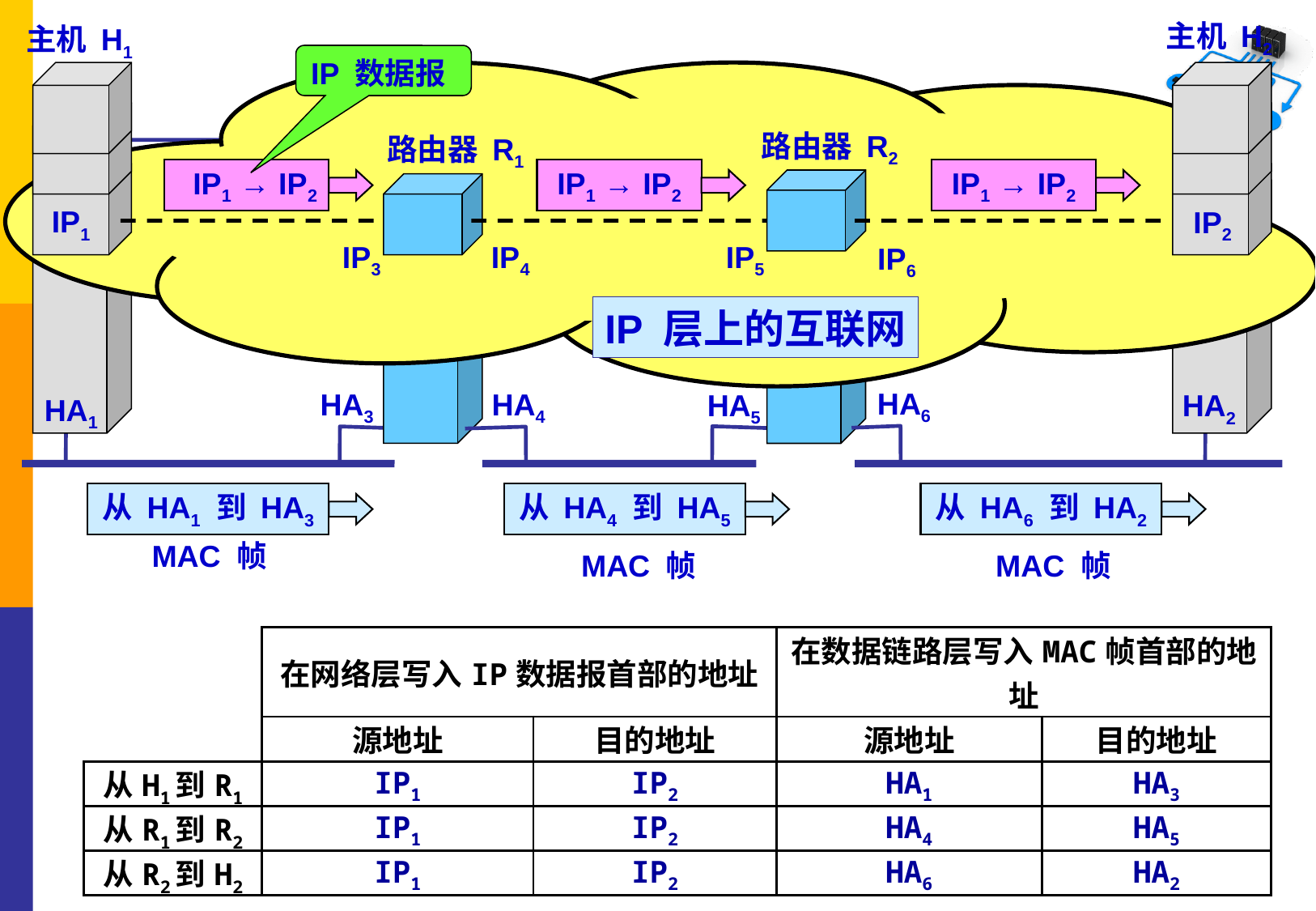

主机 H2
主机 H1

路由器 R2
路由器 R1

IP1
IP2

IP3
IP4
IP5
IP6
IP 层上的互联网
HA6
HA3
HA4
HA5
HA2
HA1

从 HA1 到 HA3

从 HA4 到 HA5

从 HA6 到 HA2

MAC 帧
MAC 帧
MAC 帧

IP 数据报
  IP1 → IP2

IP1 → IP2

IP1 → IP2

|  | 在网络层写入IP数据报首部的地址 |  | 在数据链路层写入MAC帧首部的地址 |  |
| --- | --- | --- | --- | --- |
|  | 源地址 | 目的地址 | 源地址 | 目的地址 |
| 从H1到R1 | IP1 | IP2 | HA1 | HA3 |
| 从R1到R2 | IP1 | IP2 | HA4 | HA5 |
| 从R2到H2 | IP1 | IP2 | HA6 | HA2 |